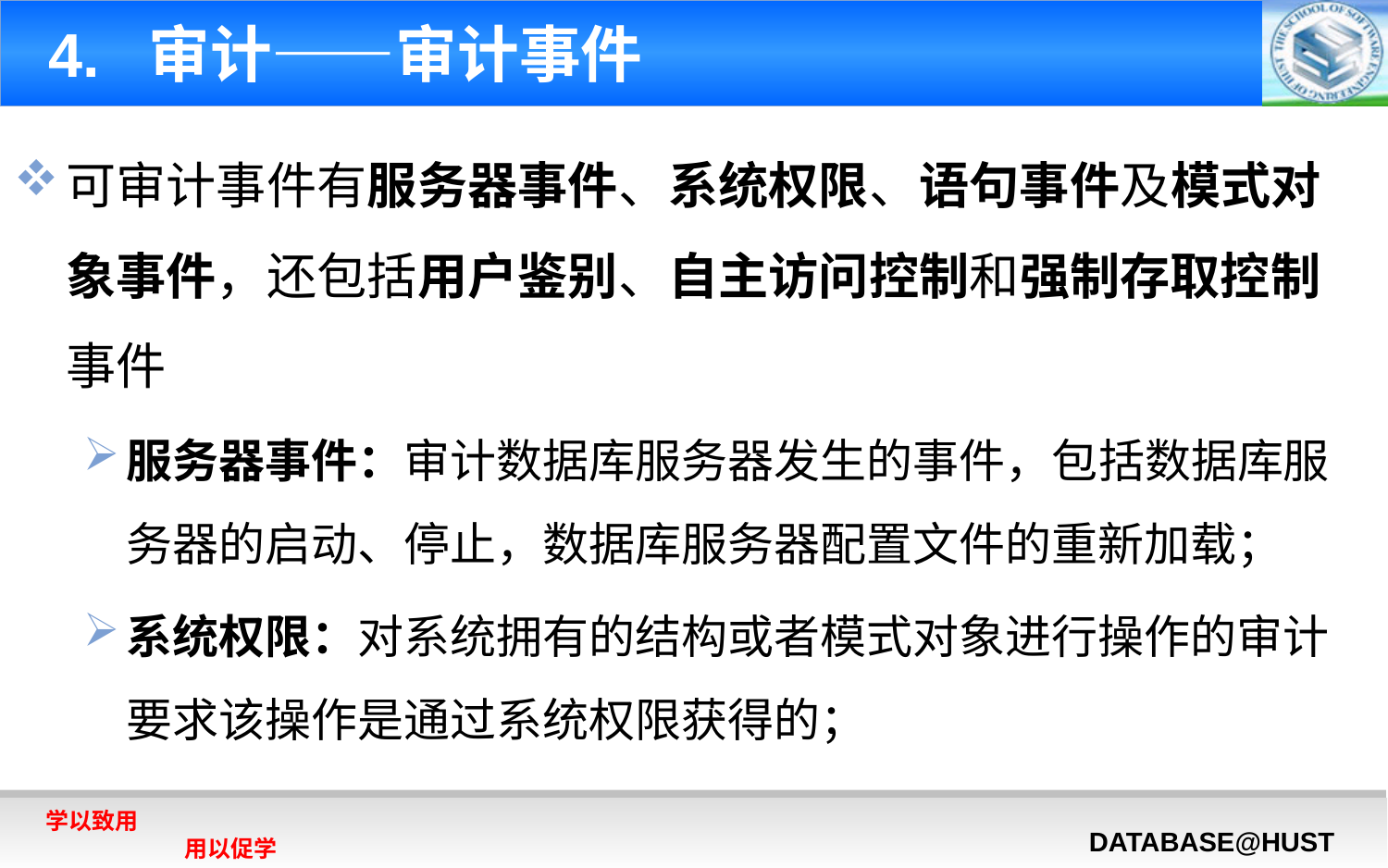

# 4.  审计——审计事件
可审计事件有服务器事件、系统权限、语句事件及模式对象事件，还包括用户鉴别、自主访问控制和强制存取控制事件
服务器事件：审计数据库服务器发生的事件，包括数据库服务器的启动、停止，数据库服务器配置文件的重新加载；
系统权限：对系统拥有的结构或者模式对象进行操作的审计要求该操作是通过系统权限获得的；